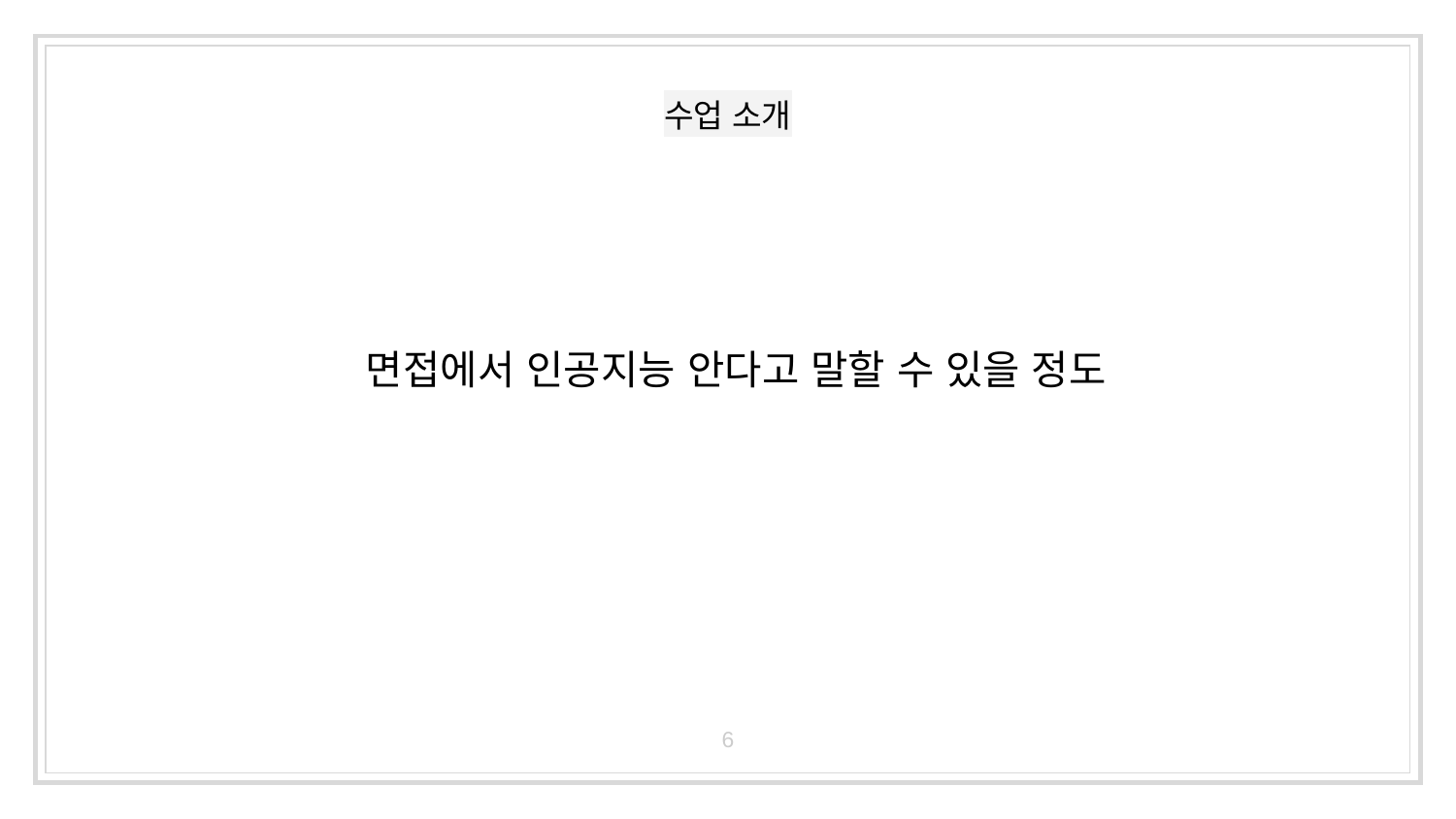

# 수업 소개
면접에서 인공지능 안다고 말할 수 있을 정도
6